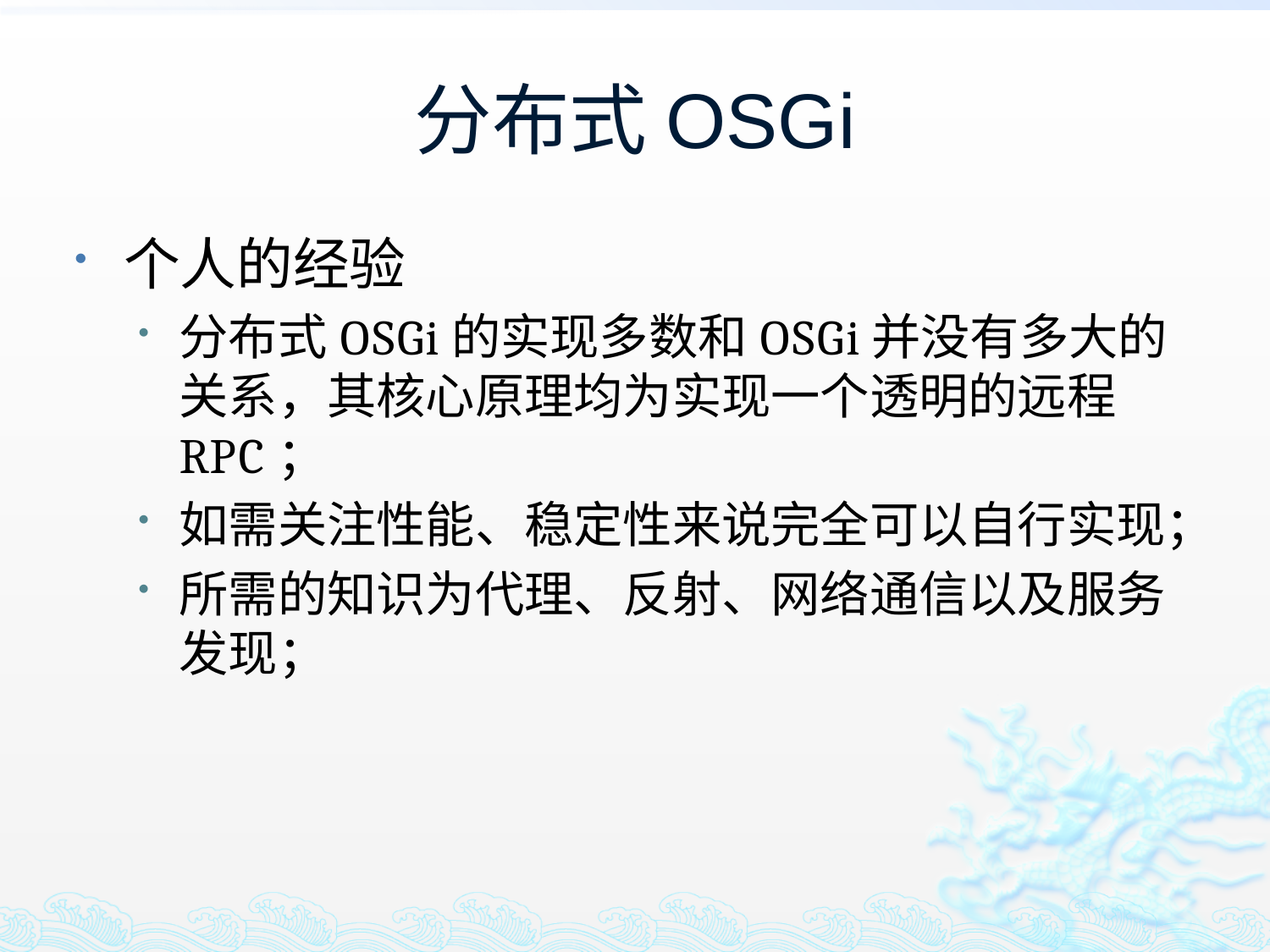

# 分布式OSGi
个人的经验
分布式OSGi的实现多数和OSGi并没有多大的关系，其核心原理均为实现一个透明的远程RPC；
如需关注性能、稳定性来说完全可以自行实现；
所需的知识为代理、反射、网络通信以及服务发现；